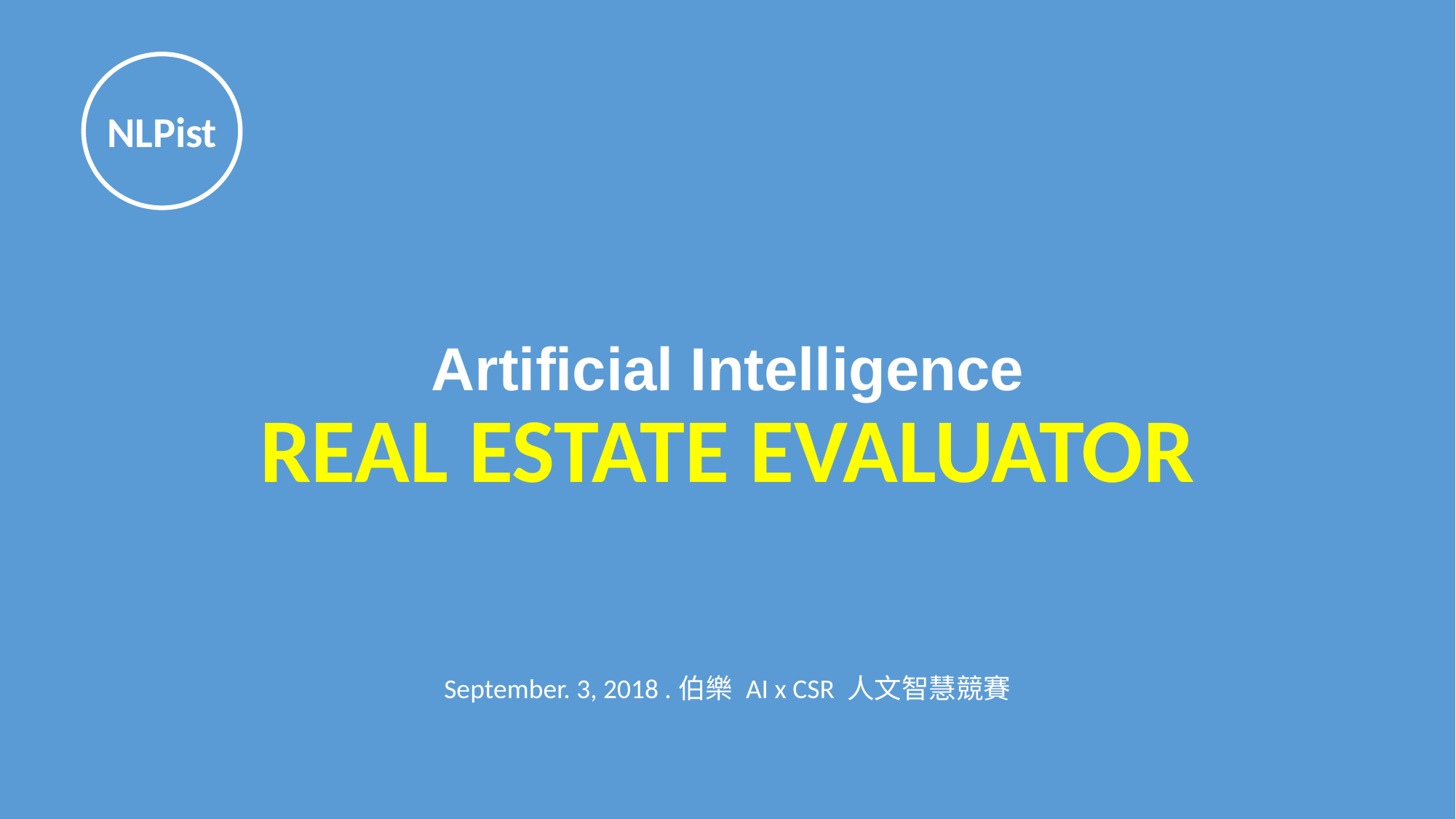

NLPist
# Artificial Intelligence REAL ESTATE EVALUATOR

September. 3, 2018 .伯樂 AI x CSR 人文智慧競賽